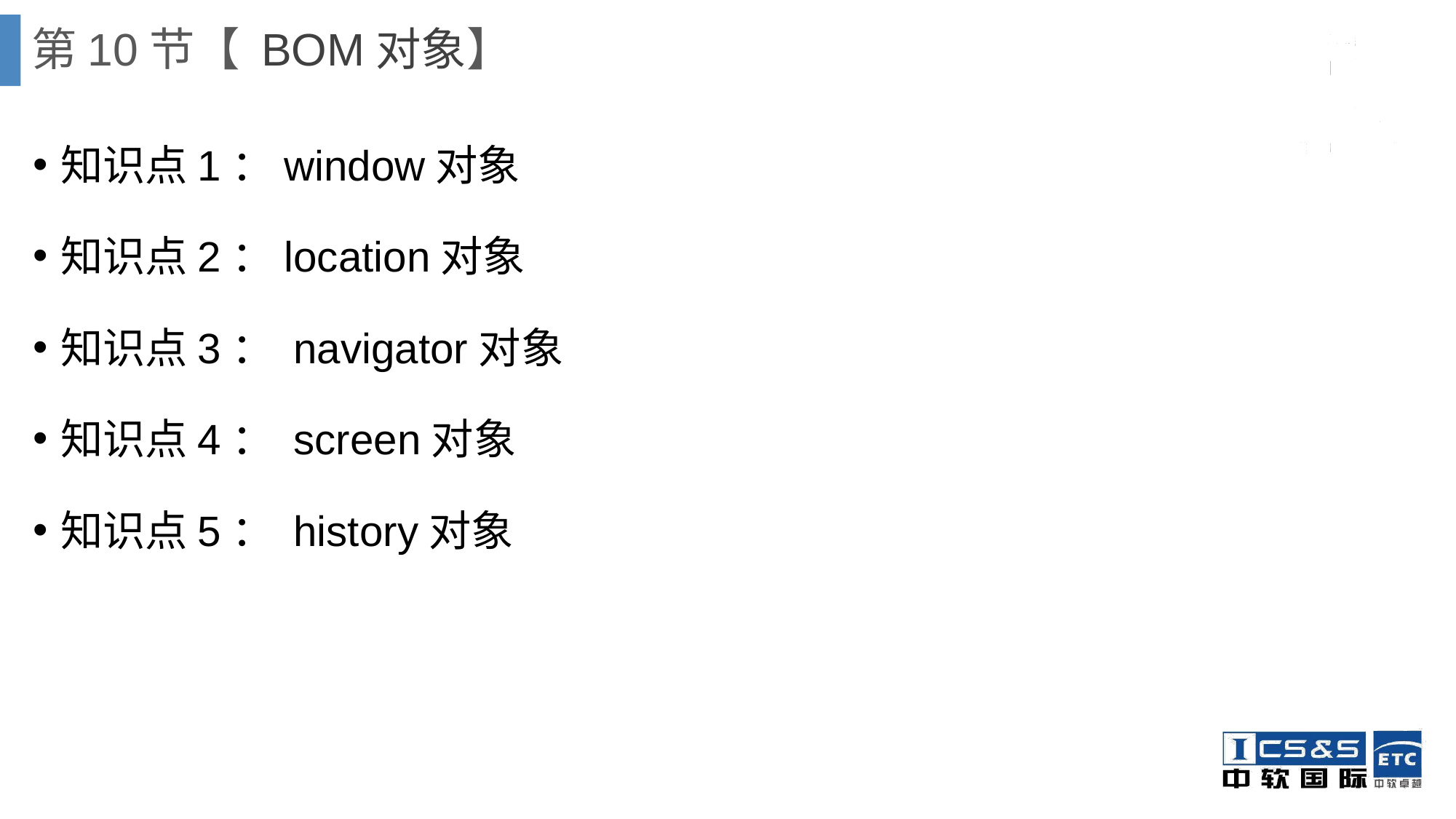

# 第10节【 BOM对象】
知识点1：window对象
知识点2：location对象
知识点3： navigator对象
知识点4： screen对象
知识点5： history对象